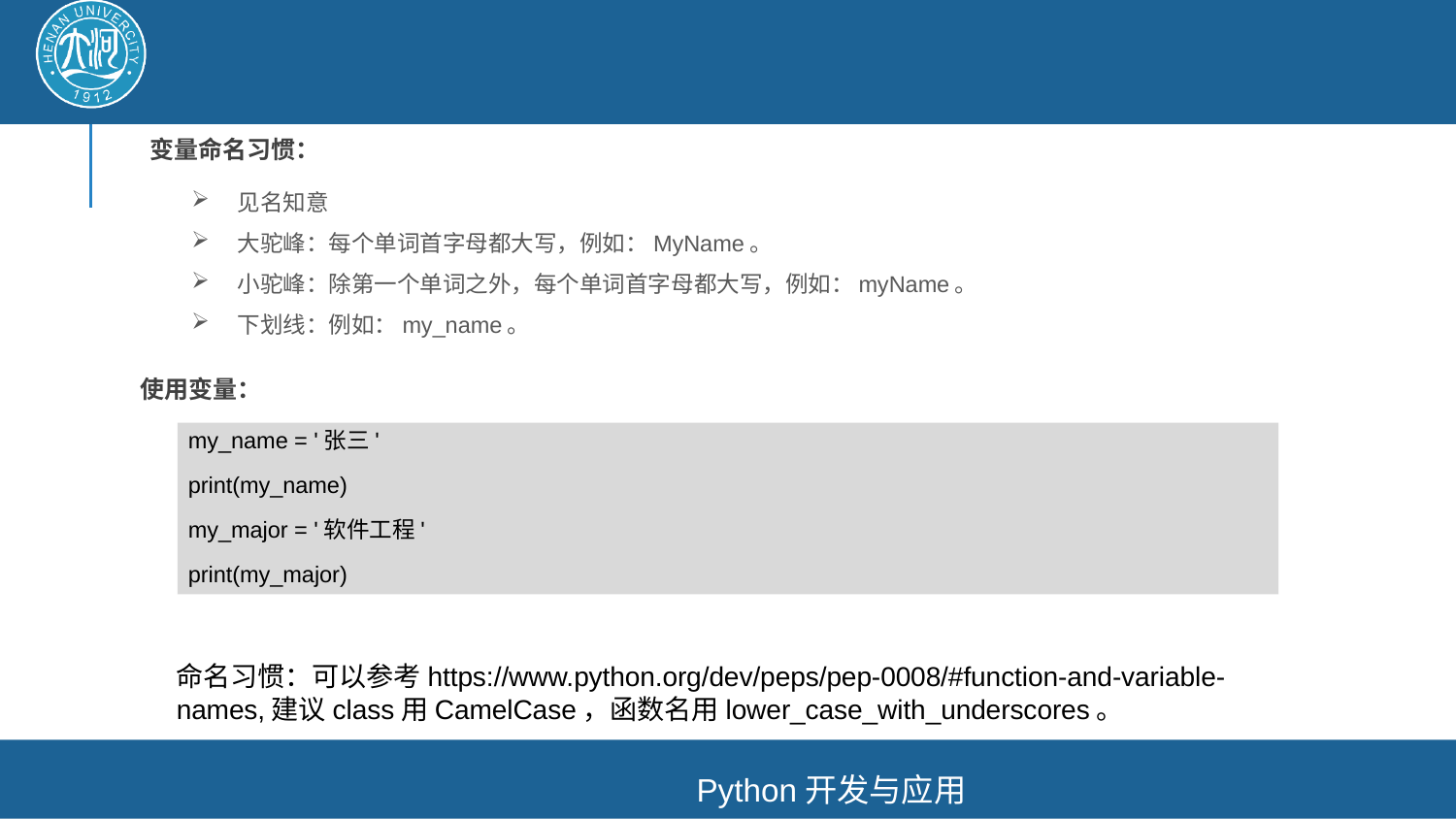

#
变量命名习惯：
见名知意
大驼峰：每个单词首字母都大写，例如：MyName。
小驼峰：除第一个单词之外，每个单词首字母都大写，例如：myName。
下划线：例如：my_name。
使用变量：
my_name = '张三'
print(my_name)
my_major = '软件工程'
print(my_major)
命名习惯：可以参考https://www.python.org/dev/peps/pep-0008/#function-and-variable-names,建议class用CamelCase，函数名用lower_case_with_underscores。

Python开发与应用
10